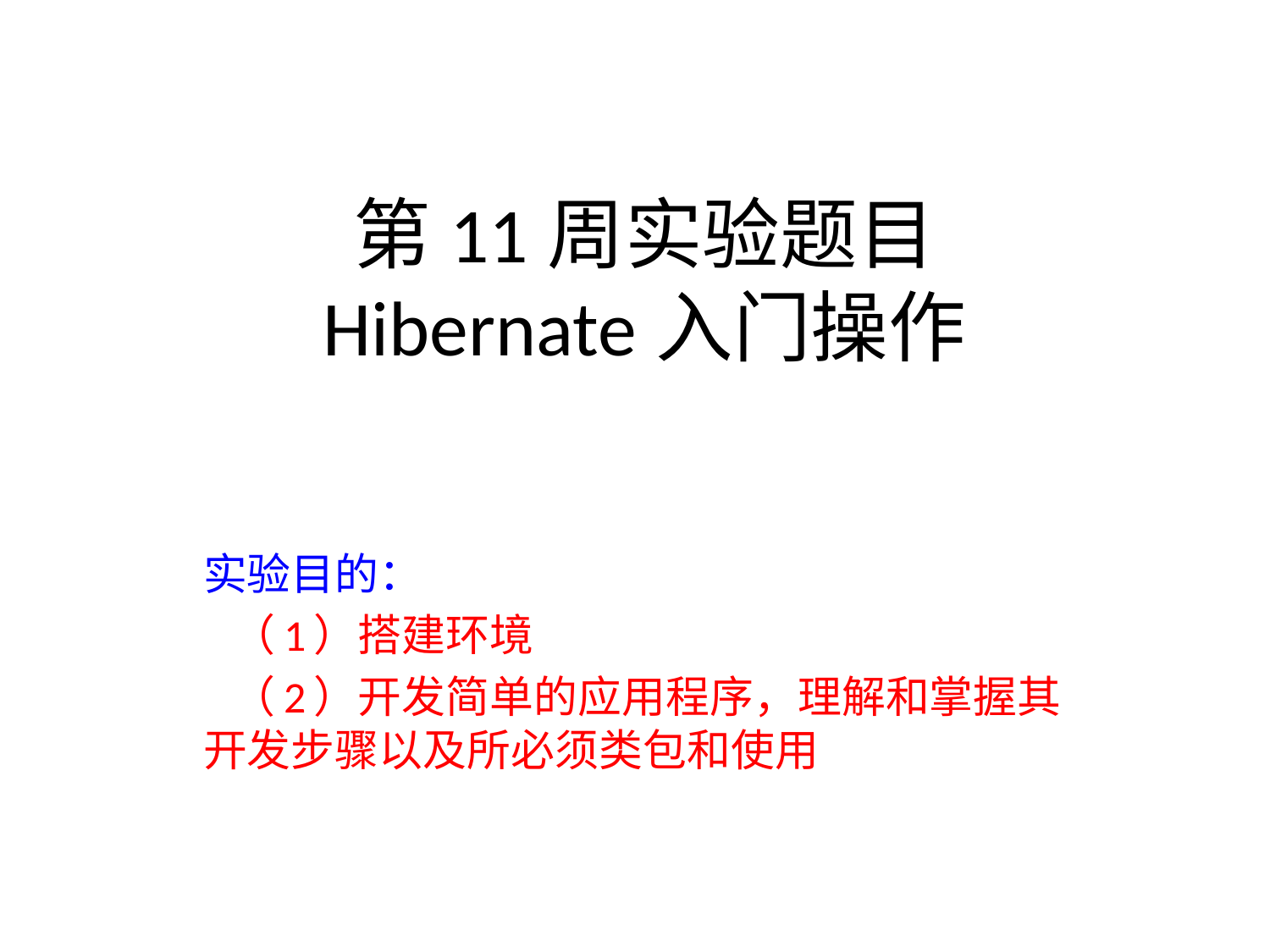

# 第11周实验题目 Hibernate入门操作
实验目的：
  （1）搭建环境
  （2）开发简单的应用程序，理解和掌握其开发步骤以及所必须类包和使用